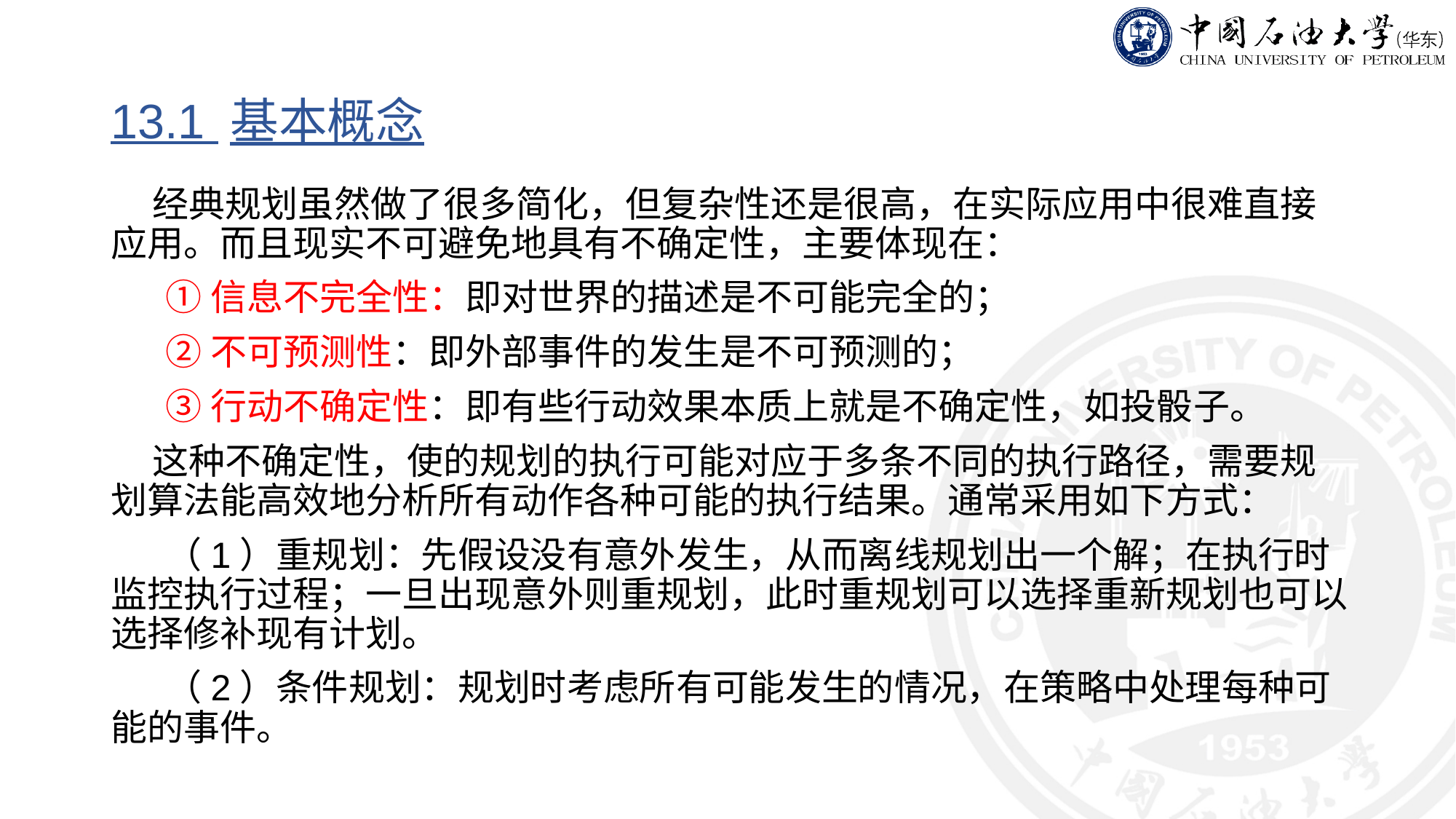

# 13.1 基本概念
    经典规划虽然做了很多简化，但复杂性还是很高，在实际应用中很难直接应用。而且现实不可避免地具有不确定性，主要体现在：
①信息不完全性：即对世界的描述是不可能完全的；
②不可预测性：即外部事件的发生是不可预测的；
③行动不确定性：即有些行动效果本质上就是不确定性，如投骰子。
    这种不确定性，使的规划的执行可能对应于多条不同的执行路径，需要规划算法能高效地分析所有动作各种可能的执行结果。通常采用如下方式：
（1）重规划：先假设没有意外发生，从而离线规划出一个解；在执行时监控执行过程；一旦出现意外则重规划，此时重规划可以选择重新规划也可以选择修补现有计划。
（2）条件规划：规划时考虑所有可能发生的情况，在策略中处理每种可能的事件。